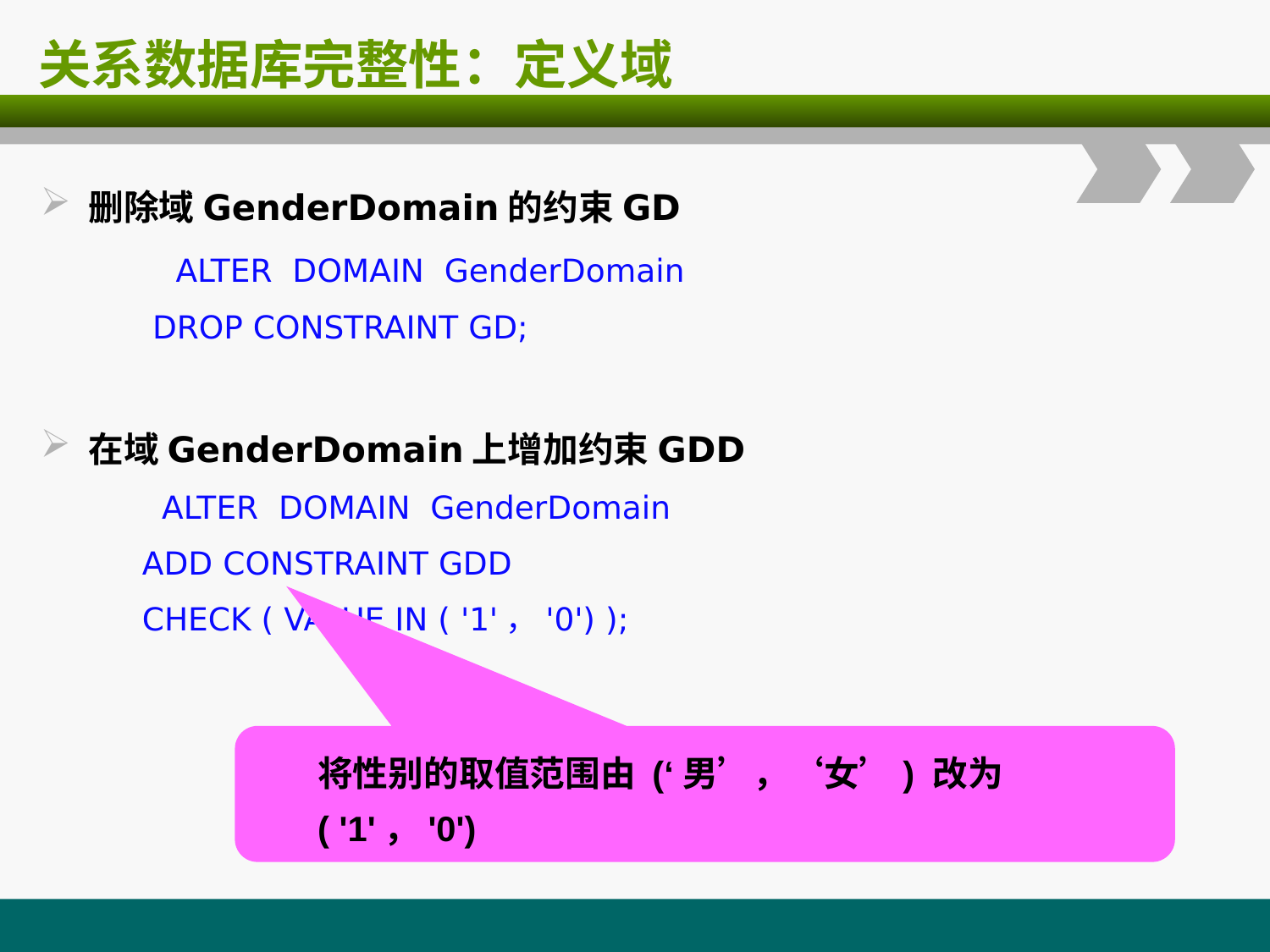

# 关系数据库完整性：定义域
删除域GenderDomain的约束GD
           ALTER  DOMAIN  GenderDomain
           DROP CONSTRAINT GD;

在域GenderDomain上增加约束GDD
           ALTER  DOMAIN  GenderDomain
          ADD CONSTRAINT GDD
          CHECK ( VALUE IN ( '1'，'0') );
将性别的取值范围由 (‘男’，‘女’) 改为  ( '1'，'0')